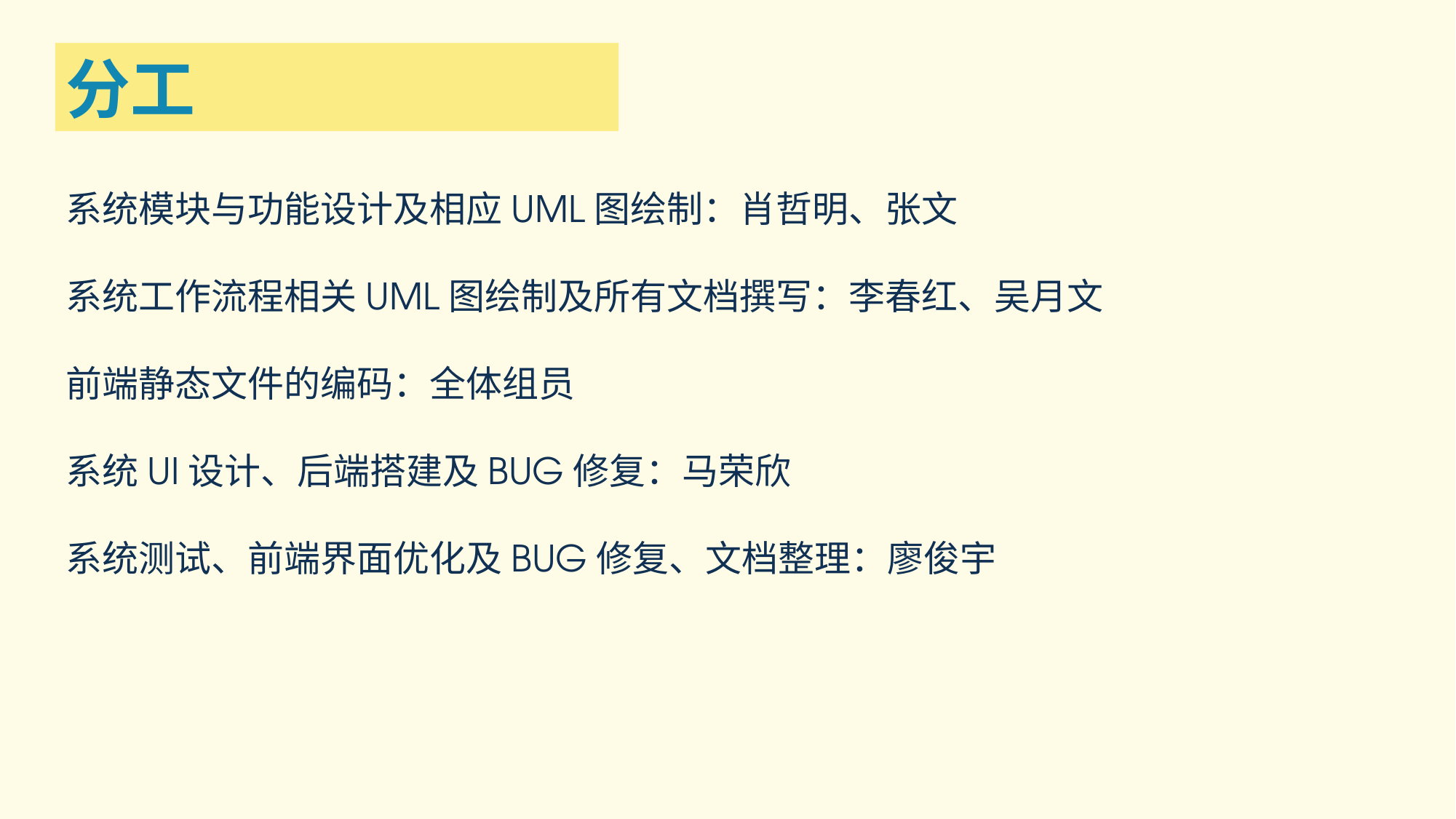

分工
系统模块与功能设计及相应UML图绘制：肖哲明、张文

系统工作流程相关UML图绘制及所有文档撰写：李春红、吴月文

前端静态文件的编码：全体组员

系统UI设计、后端搭建及BUG修复：马荣欣

系统测试、前端界面优化及BUG修复、文档整理：廖俊宇